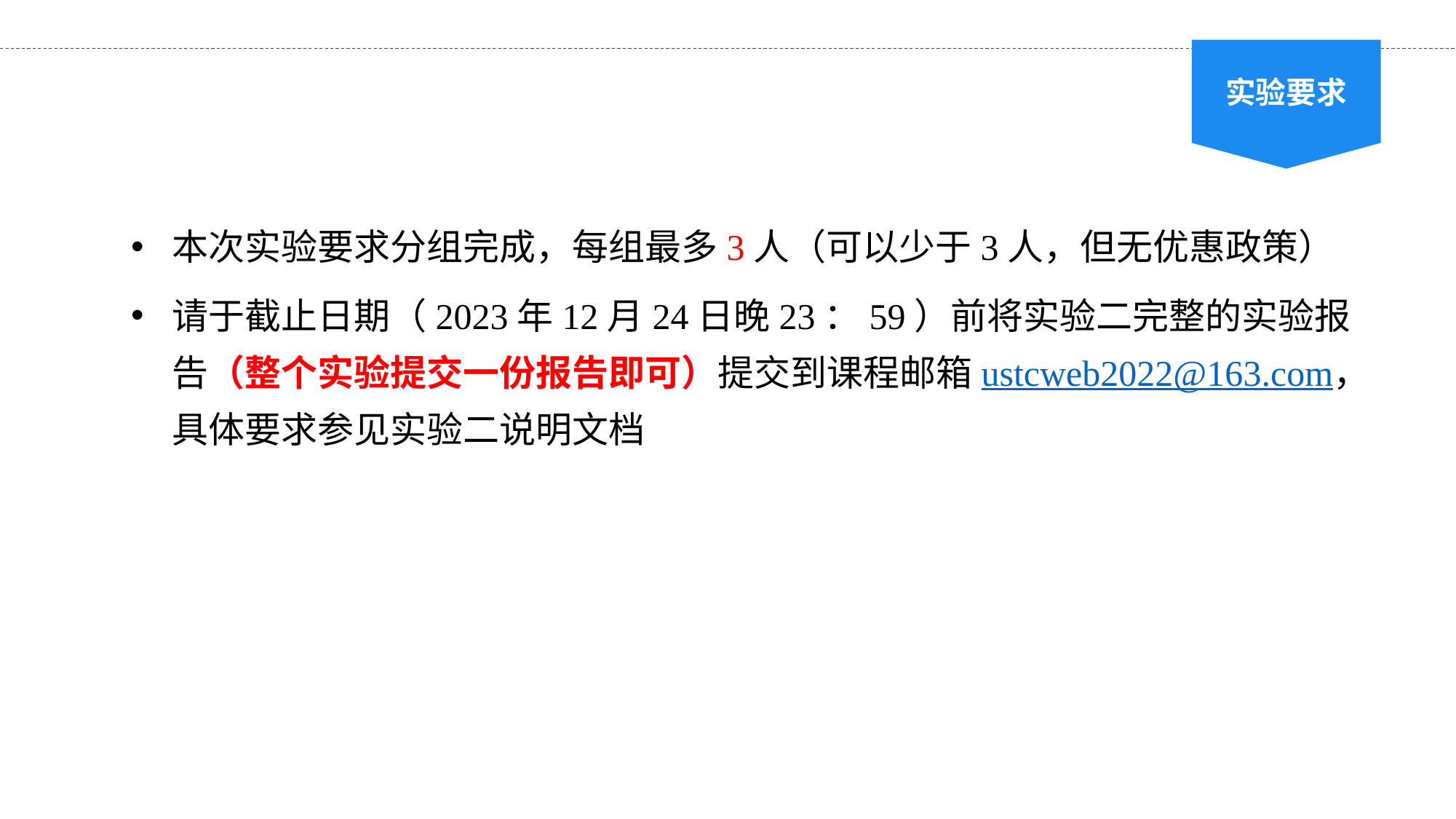

实验要求
本次实验要求分组完成，每组最多3人（可以少于3人，但无优惠政策）
请于截止日期（2023年12月24日晚23：59）前将实验二完整的实验报告（整个实验提交一份报告即可）提交到课程邮箱ustcweb2022@163.com，具体要求参见实验二说明文档